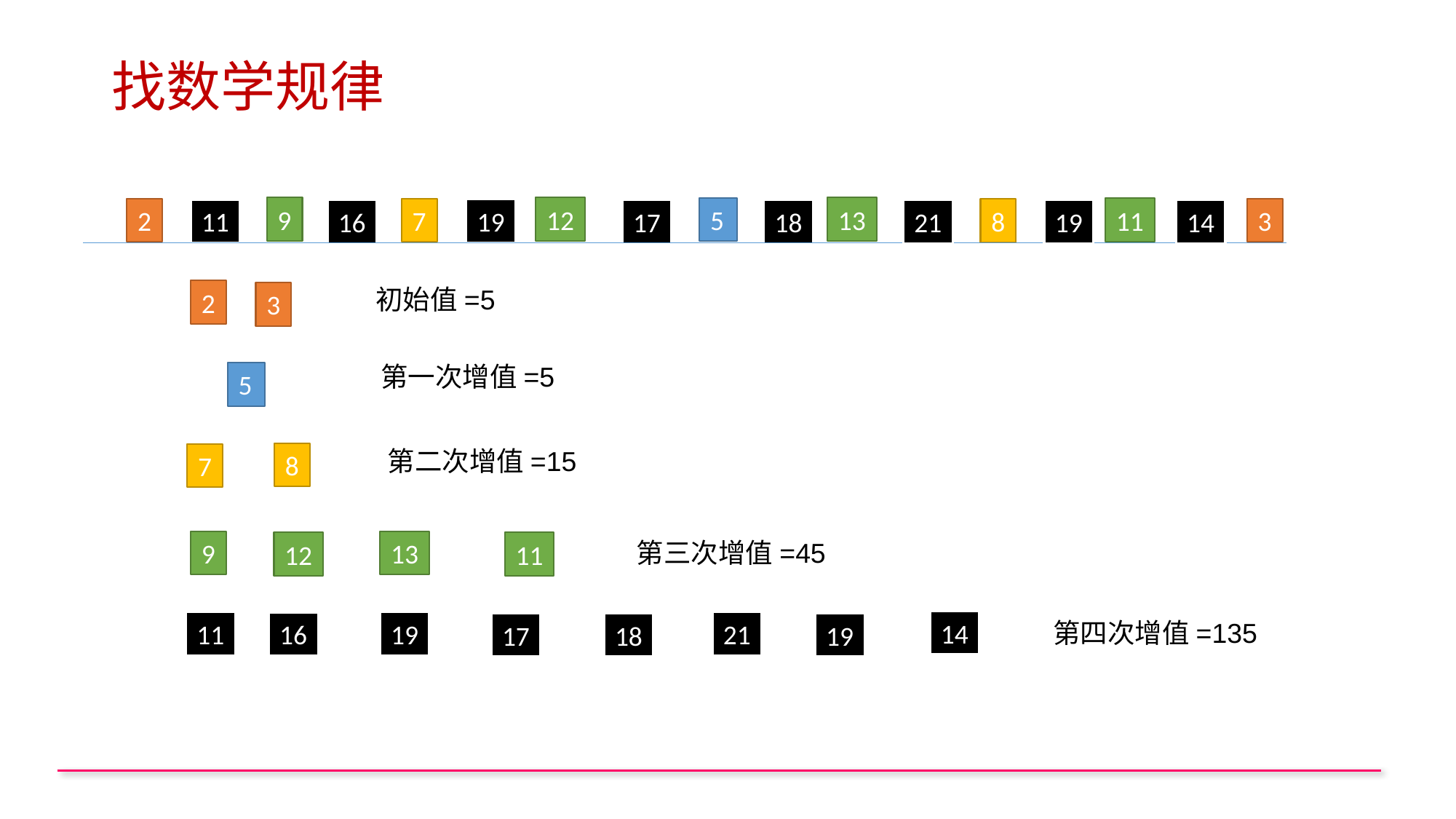

# 找数学规律
9
12
13
5
11
2
7
3
8
19
11
16
17
18
21
19
14
初始值=5
2
3
第一次增值=5
5
第二次增值=15
8
7
第三次增值=45
9
13
12
11
第四次增值=135
14
11
21
19
16
17
18
19